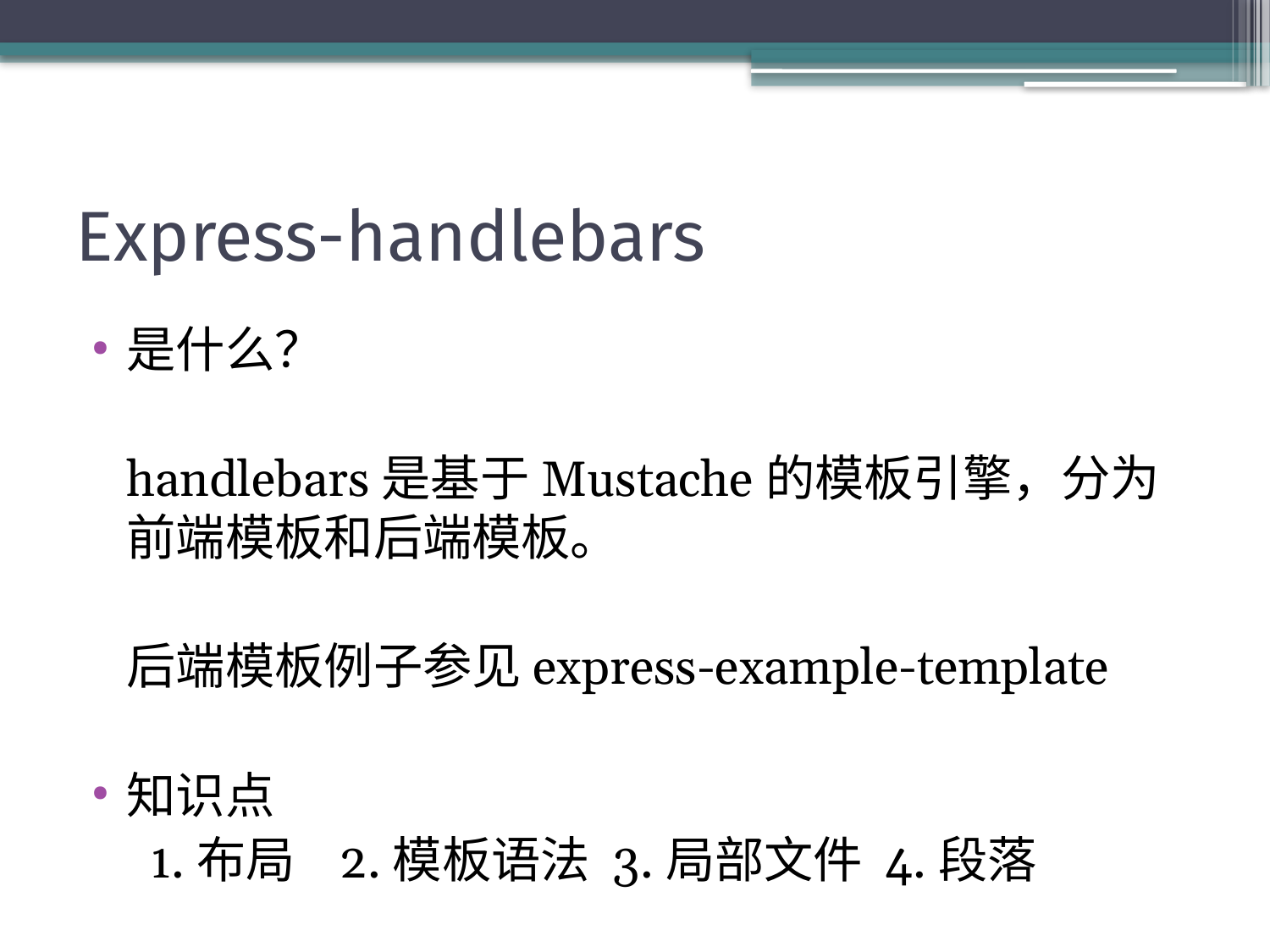

# Express-handlebars
是什么？

	handlebars是基于Mustache的模板引擎，分为前端模板和后端模板。

	后端模板例子参见express-example-template

知识点
     1.布局   2.模板语法 3.局部文件 4.段落